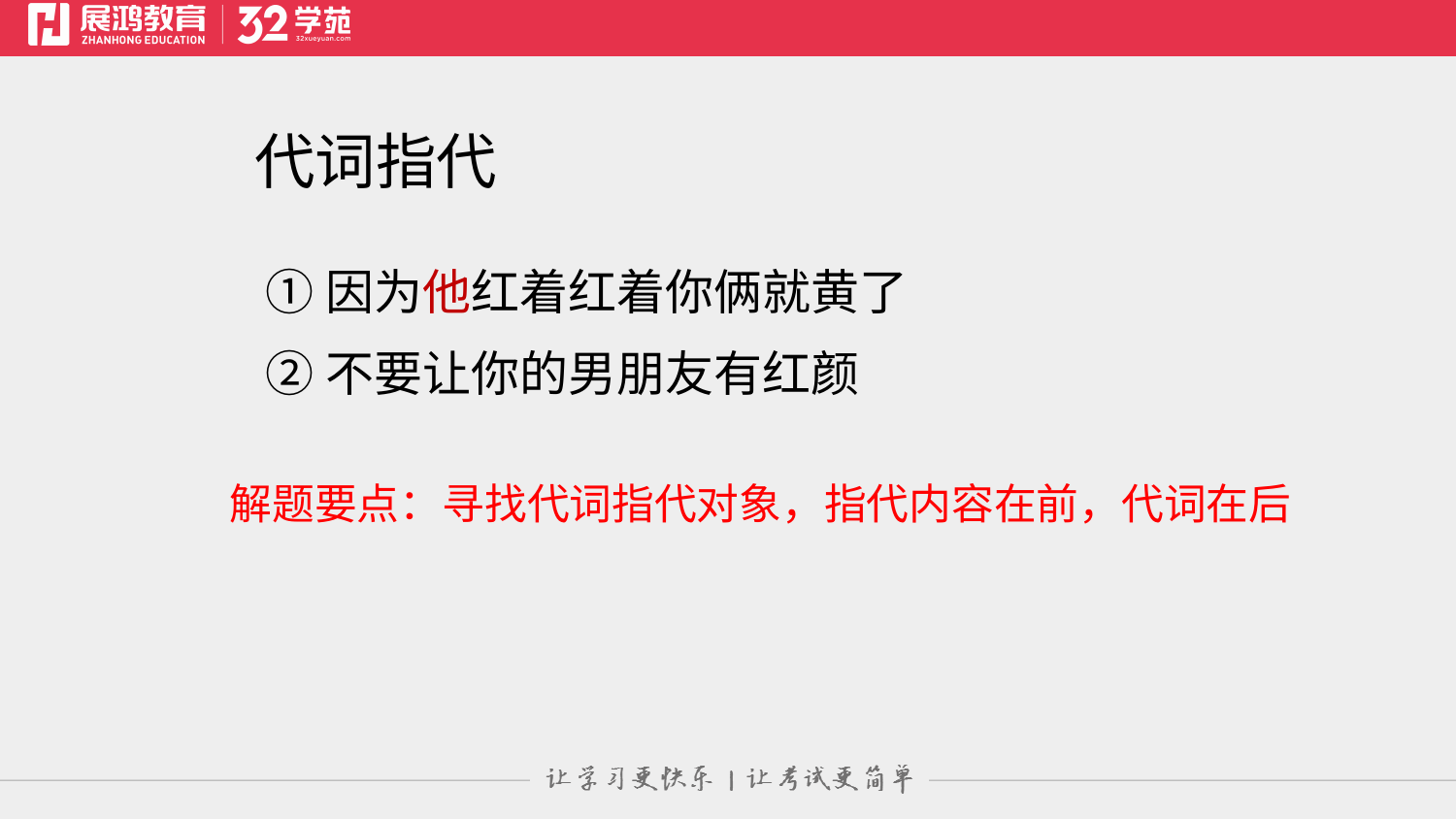

代词指代
①因为他红着红着你俩就黄了
②不要让你的男朋友有红颜

解题要点：寻找代词指代对象，指代内容在前，代词在后